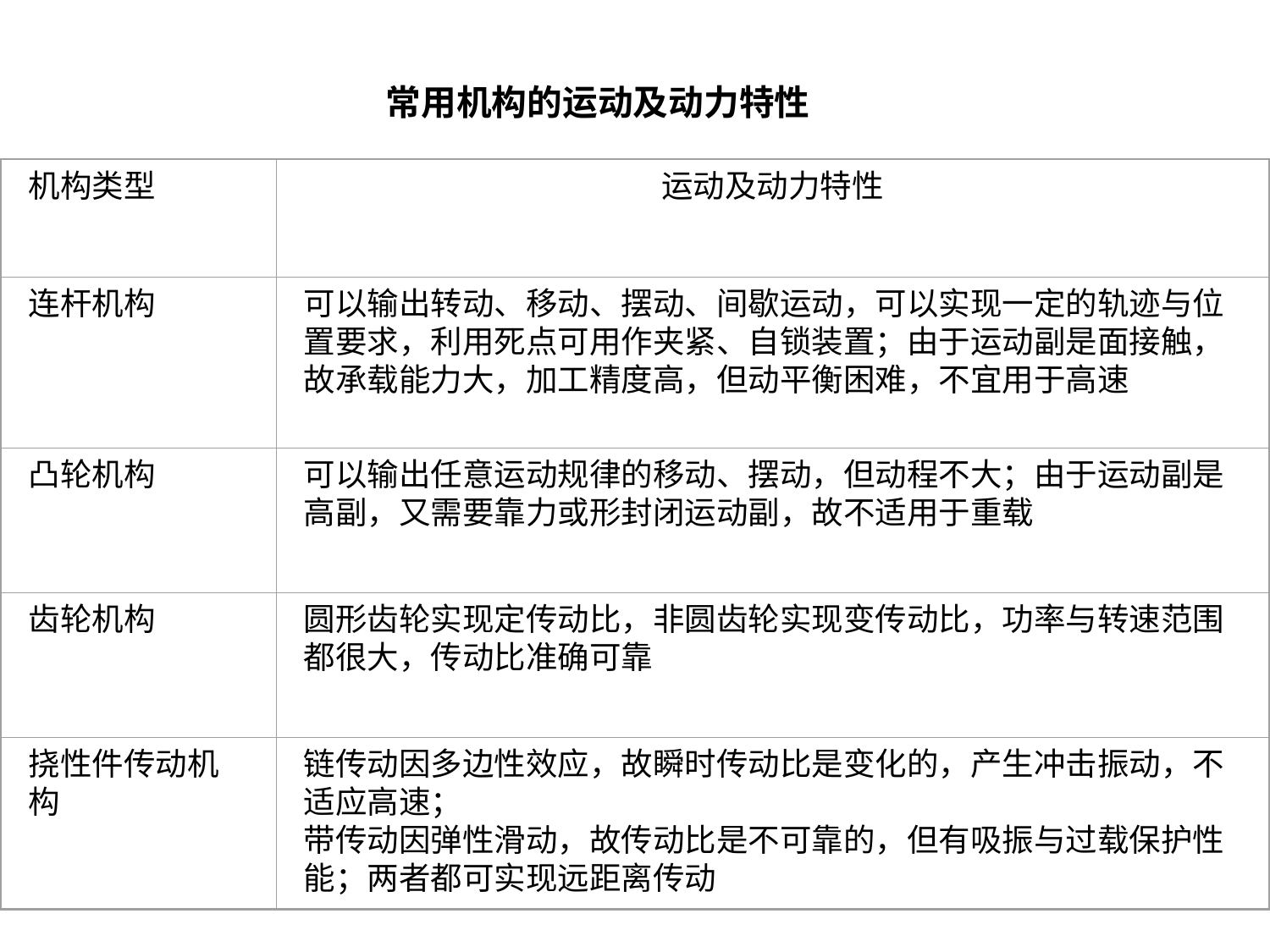

常用机构的运动及动力特性

机构类型

运动及动力特性

连杆机构

可以输出转动、移动、摆动、间歇运动，可以实现一定的轨迹与位置要求，利用死点可用作夹紧、自锁装置；由于运动副是面接触，故承载能力大，加工精度高，但动平衡困难，不宜用于高速

凸轮机构

可以输出任意运动规律的移动、摆动，但动程不大；由于运动副是高副，又需要靠力或形封闭运动副，故不适用于重载

齿轮机构

圆形齿轮实现定传动比，非圆齿轮实现变传动比，功率与转速范围都很大，传动比准确可靠

挠性件传动机构

链传动因多边性效应，故瞬时传动比是变化的，产生冲击振动，不适应高速；
带传动因弹性滑动，故传动比是不可靠的，但有吸振与过载保护性能；两者都可实现远距离传动